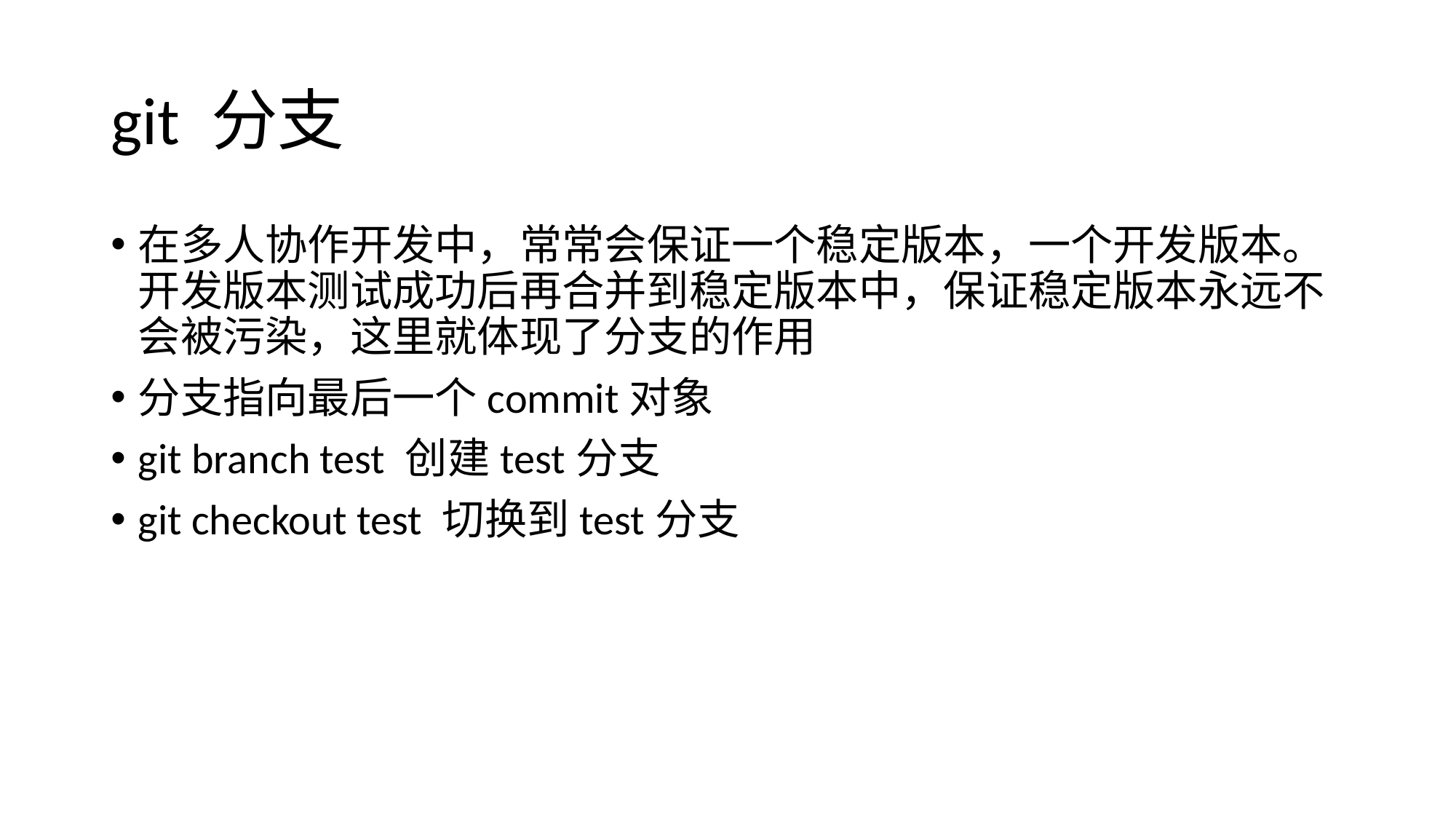

# git 分支
在多人协作开发中，常常会保证一个稳定版本，一个开发版本。开发版本测试成功后再合并到稳定版本中，保证稳定版本永远不会被污染，这里就体现了分支的作用
分支指向最后一个commit对象
git branch test 创建test分支
git checkout test 切换到test分支